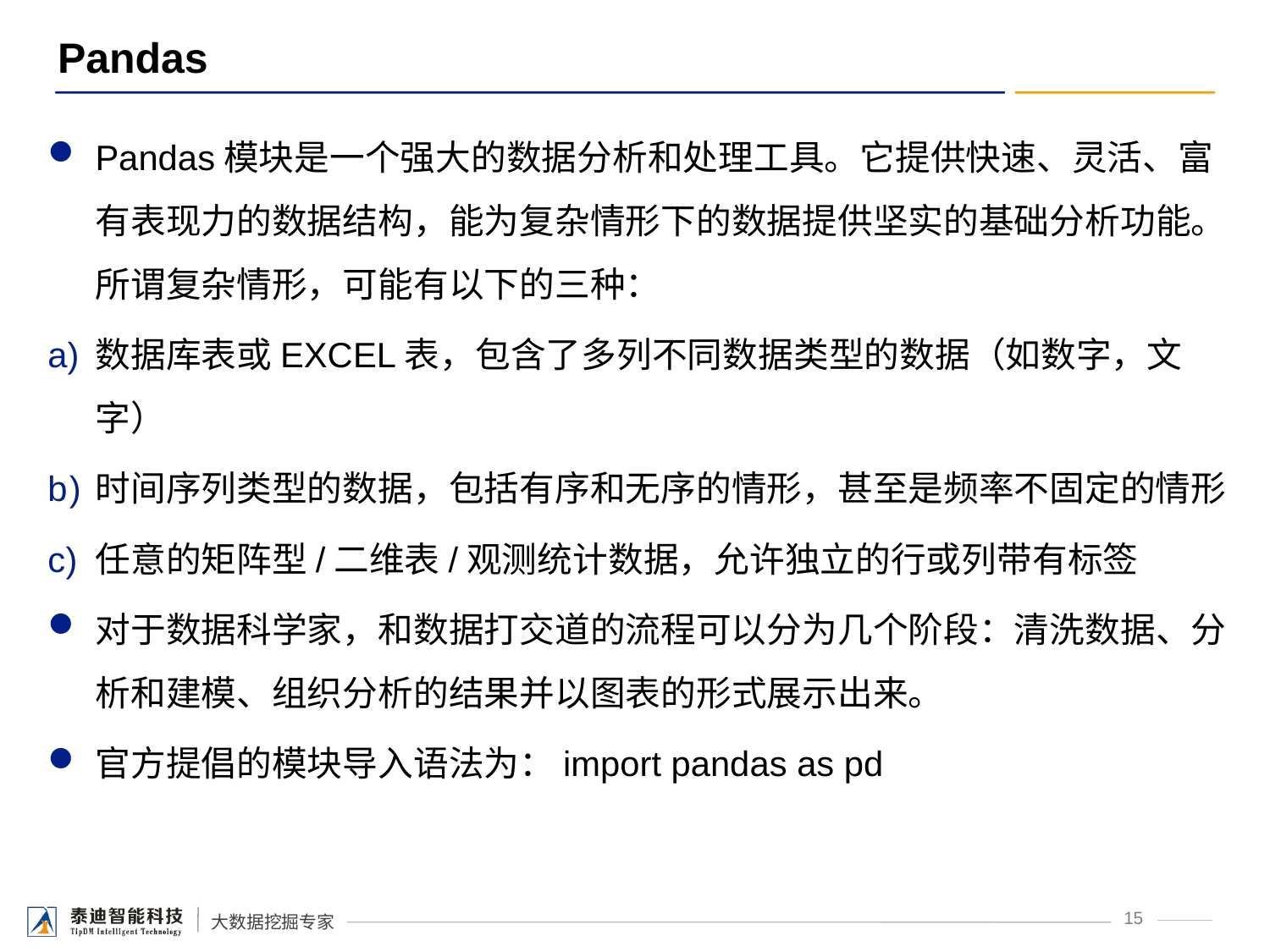

# Pandas
Pandas模块是一个强大的数据分析和处理工具。它提供快速、灵活、富有表现力的数据结构，能为复杂情形下的数据提供坚实的基础分析功能。所谓复杂情形，可能有以下的三种：
数据库表或EXCEL表，包含了多列不同数据类型的数据（如数字，文字）
时间序列类型的数据，包括有序和无序的情形，甚至是频率不固定的情形
任意的矩阵型/二维表/观测统计数据，允许独立的行或列带有标签
对于数据科学家，和数据打交道的流程可以分为几个阶段：清洗数据、分析和建模、组织分析的结果并以图表的形式展示出来。
官方提倡的模块导入语法为：import pandas as pd